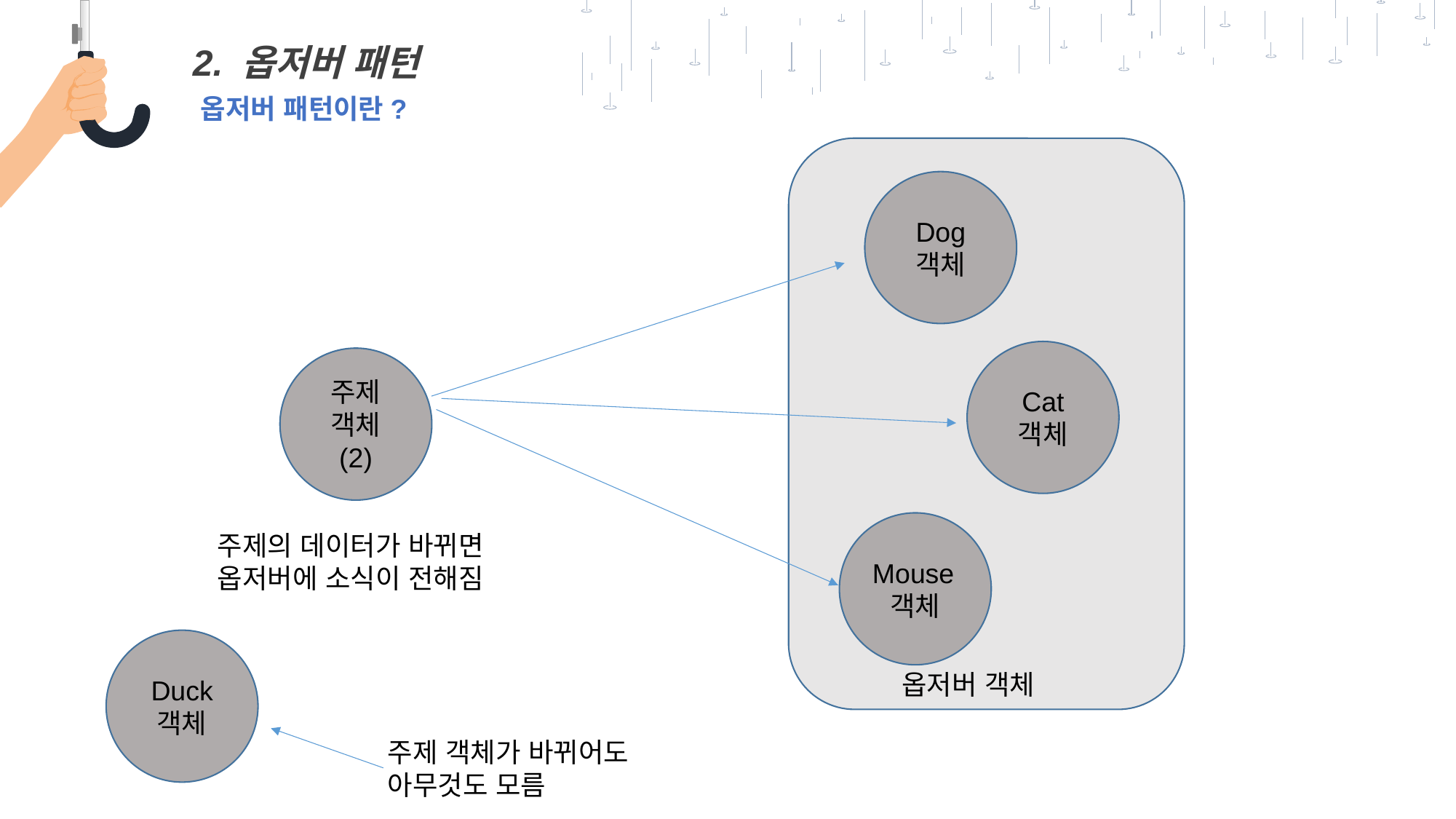

2. 옵저버 패턴
옵저버 패턴이란?

Dog
객체
Cat
객체
주제 객체
(2)
Mouse객체
주제의 데이터가 바뀌면 옵저버에 소식이 전해짐
Duck
객체
옵저버 객체
주제 객체가 바뀌어도 아무것도 모름